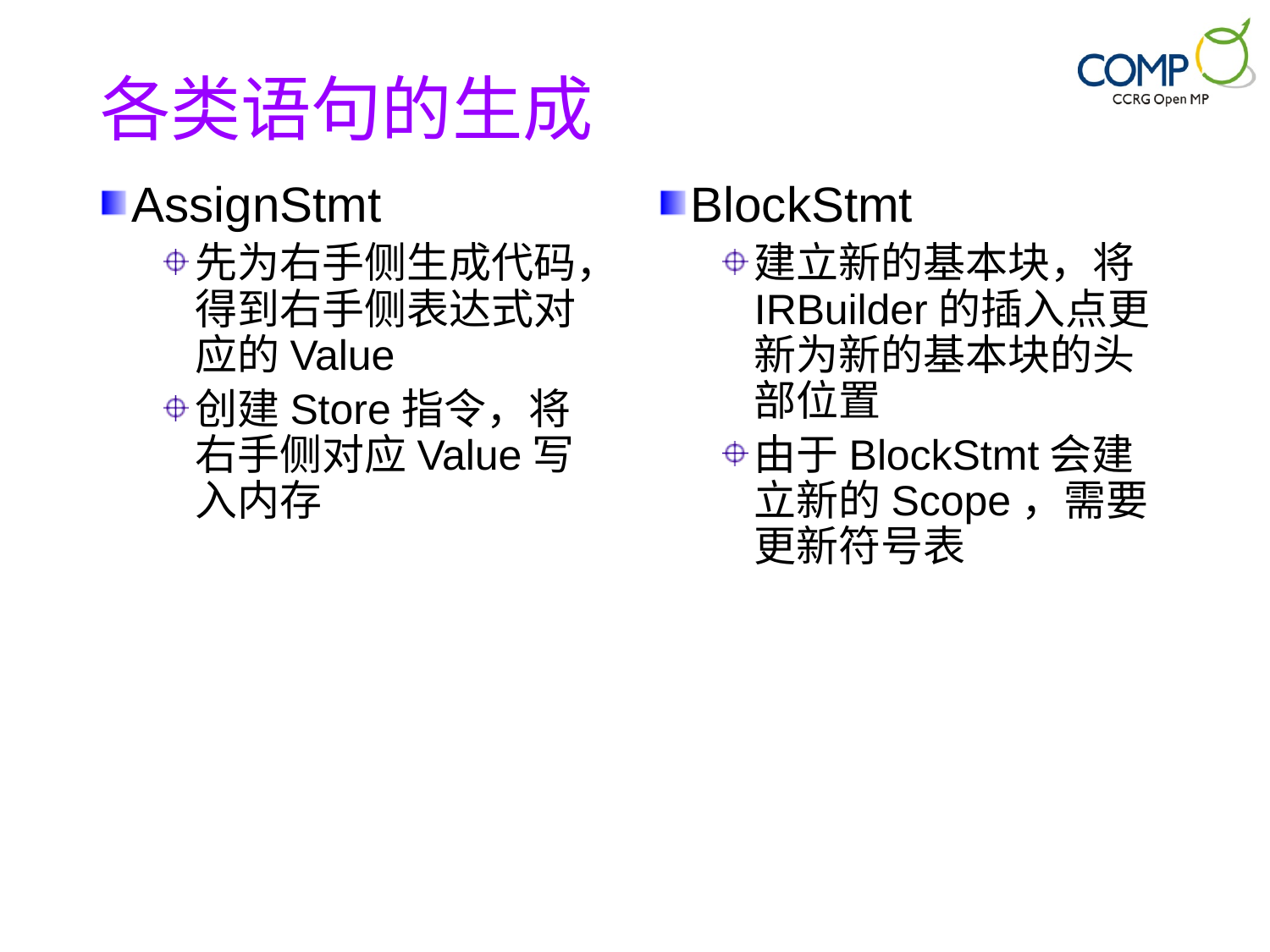

# 各类语句的生成
AssignStmt
先为右手侧生成代码，得到右手侧表达式对应的Value
创建Store指令，将右手侧对应Value写入内存
BlockStmt
建立新的基本块，将IRBuilder的插入点更新为新的基本块的头部位置
由于BlockStmt会建立新的Scope，需要更新符号表